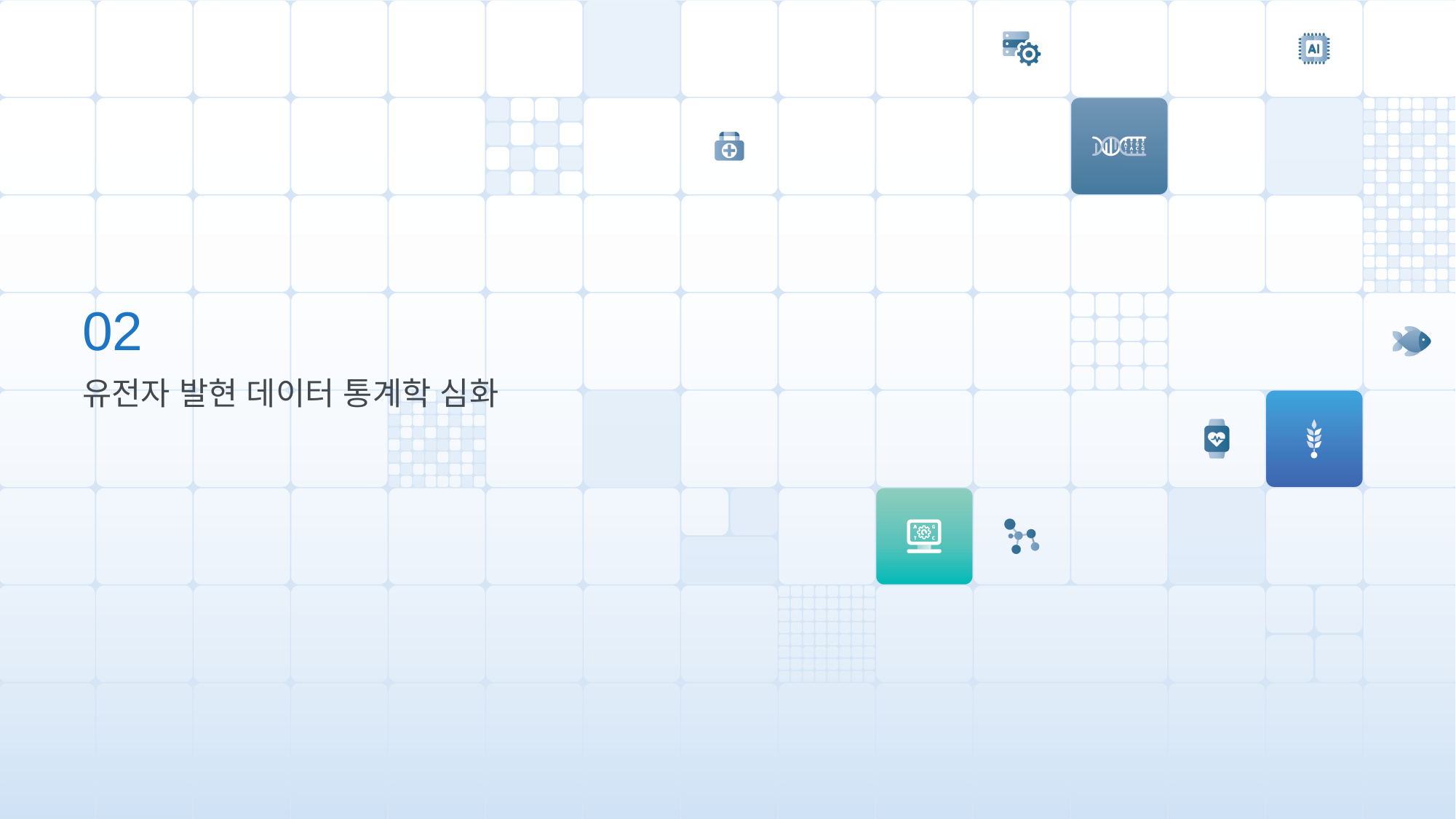

02
# 유전자 발현 데이터 통계학 심화